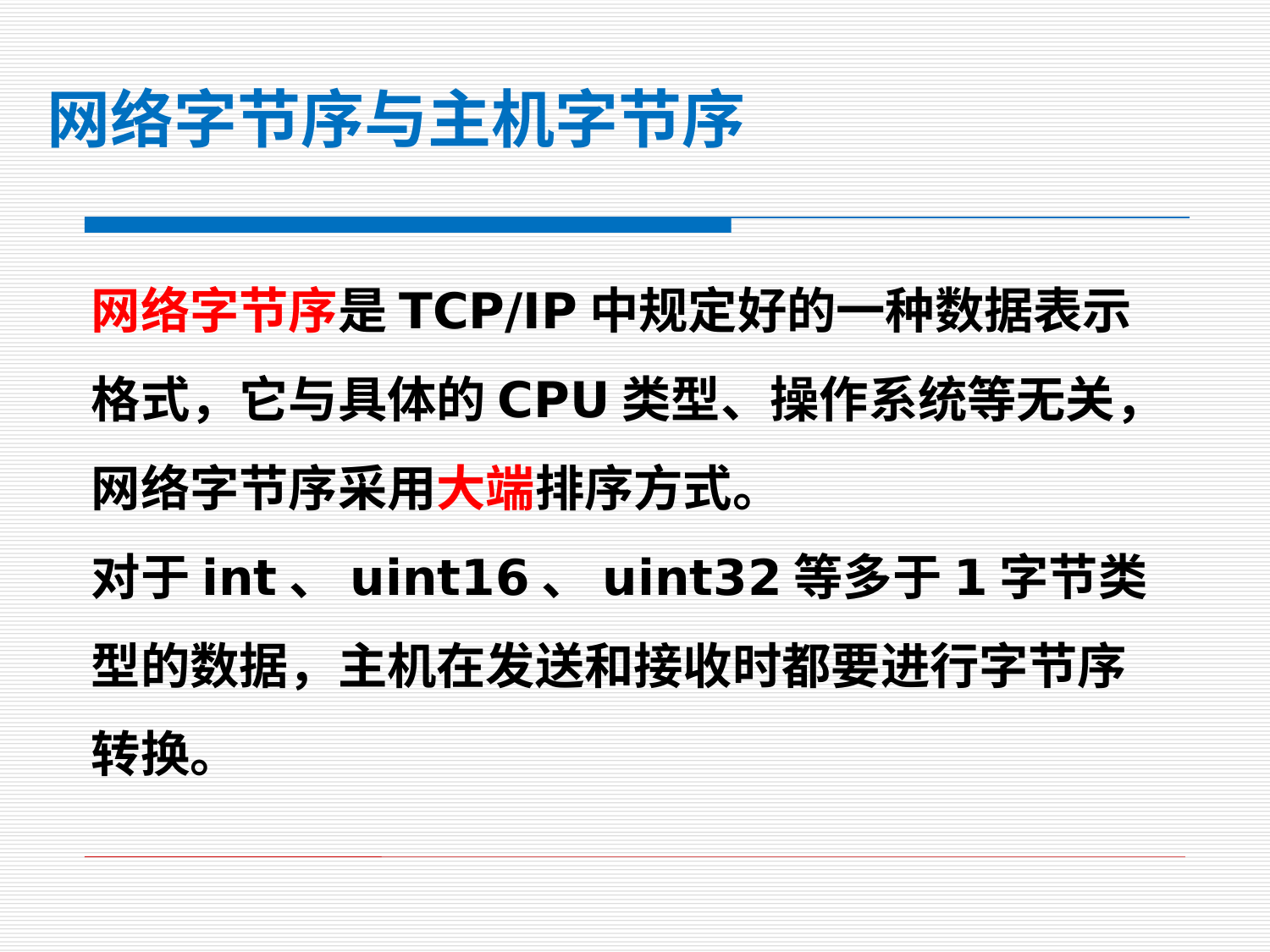

网络字节序与主机字节序
网络字节序是TCP/IP中规定好的一种数据表示格式，它与具体的CPU类型、操作系统等无关，网络字节序采用大端排序方式。
对于int、uint16、uint32等多于1字节类型的数据，主机在发送和接收时都要进行字节序转换。